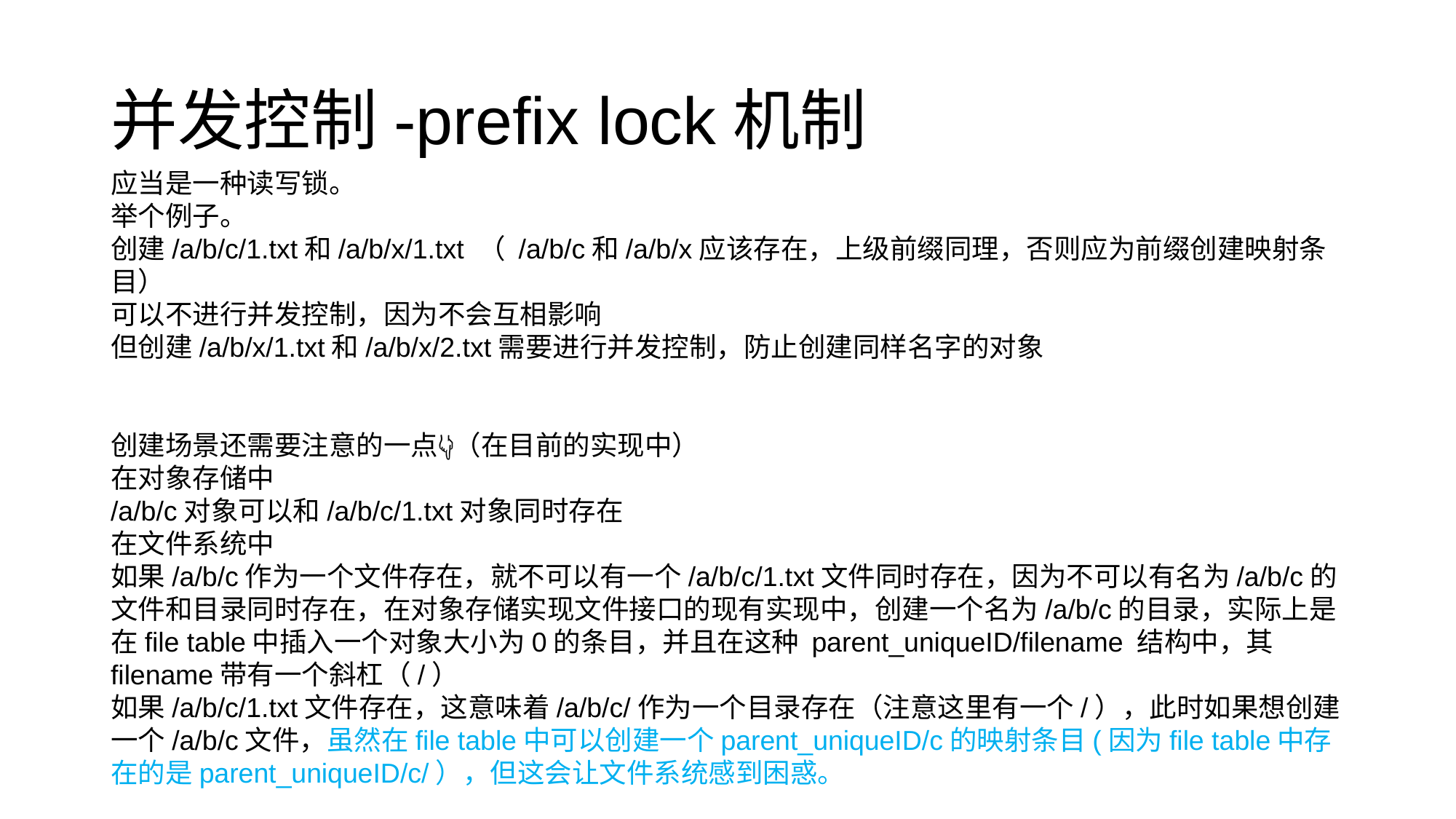

# 并发控制-prefix lock机制
应当是一种读写锁。
举个例子。
创建/a/b/c/1.txt和/a/b/x/1.txt （ /a/b/c和/a/b/x应该存在，上级前缀同理，否则应为前缀创建映射条目）
可以不进行并发控制，因为不会互相影响
但创建/a/b/x/1.txt和/a/b/x/2.txt需要进行并发控制，防止创建同样名字的对象

创建场景还需要注意的一点👇（在目前的实现中）
在对象存储中
/a/b/c对象可以和/a/b/c/1.txt对象同时存在
在文件系统中
如果/a/b/c作为一个文件存在，就不可以有一个/a/b/c/1.txt文件同时存在，因为不可以有名为/a/b/c的文件和目录同时存在，在对象存储实现文件接口的现有实现中，创建一个名为/a/b/c的目录，实际上是在file table中插入一个对象大小为0的条目，并且在这种 parent_uniqueID/filename 结构中，其filename带有一个斜杠（/）
如果/a/b/c/1.txt文件存在，这意味着/a/b/c/作为一个目录存在（注意这里有一个/），此时如果想创建一个/a/b/c文件，虽然在file table中可以创建一个parent_uniqueID/c的映射条目(因为file table中存在的是parent_uniqueID/c/），但这会让文件系统感到困惑。